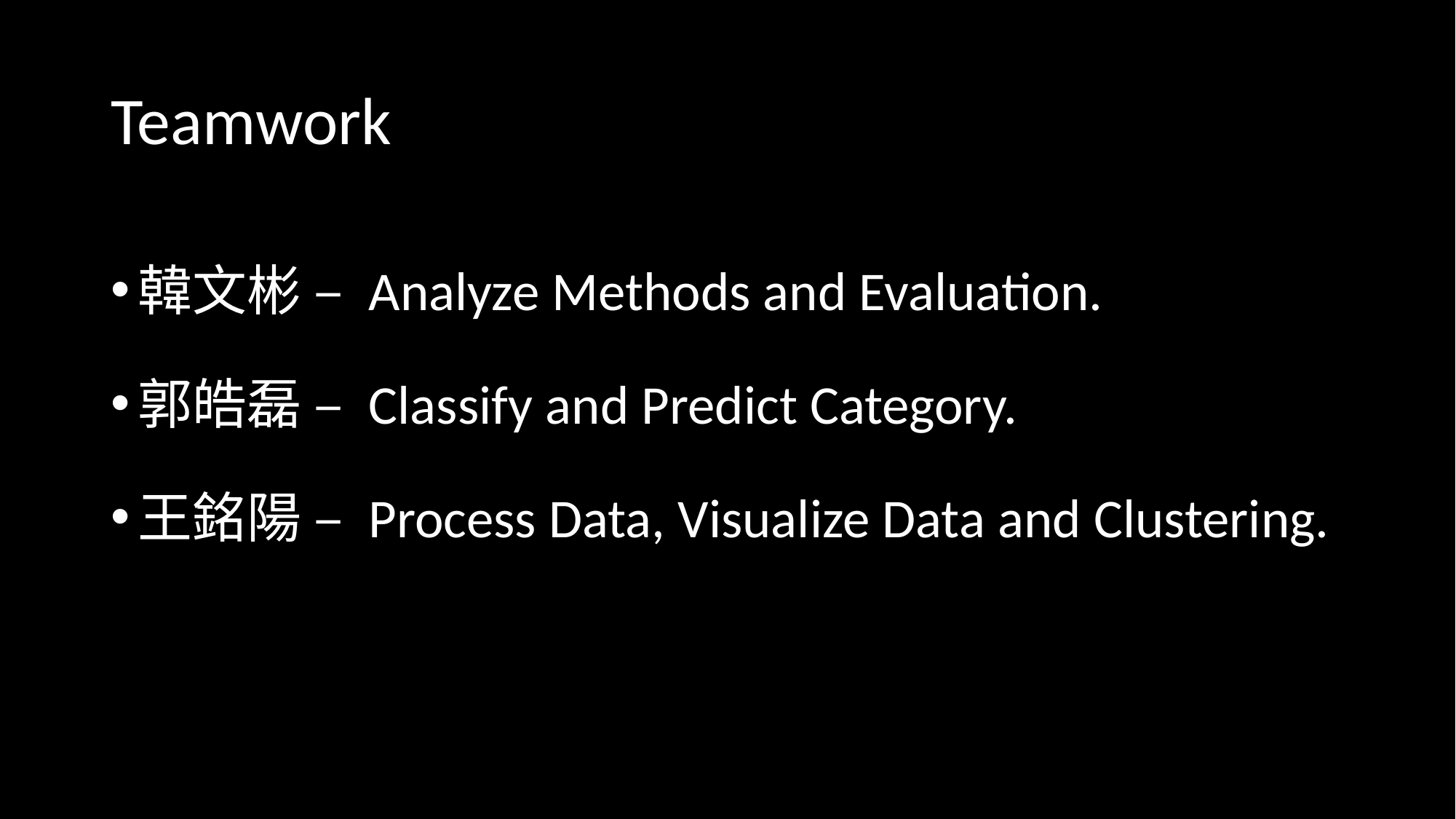

# Teamwork
韓文彬 – Analyze Methods and Evaluation.
郭皓磊 – Classify and Predict Category.
王銘陽 – Process Data, Visualize Data and Clustering.